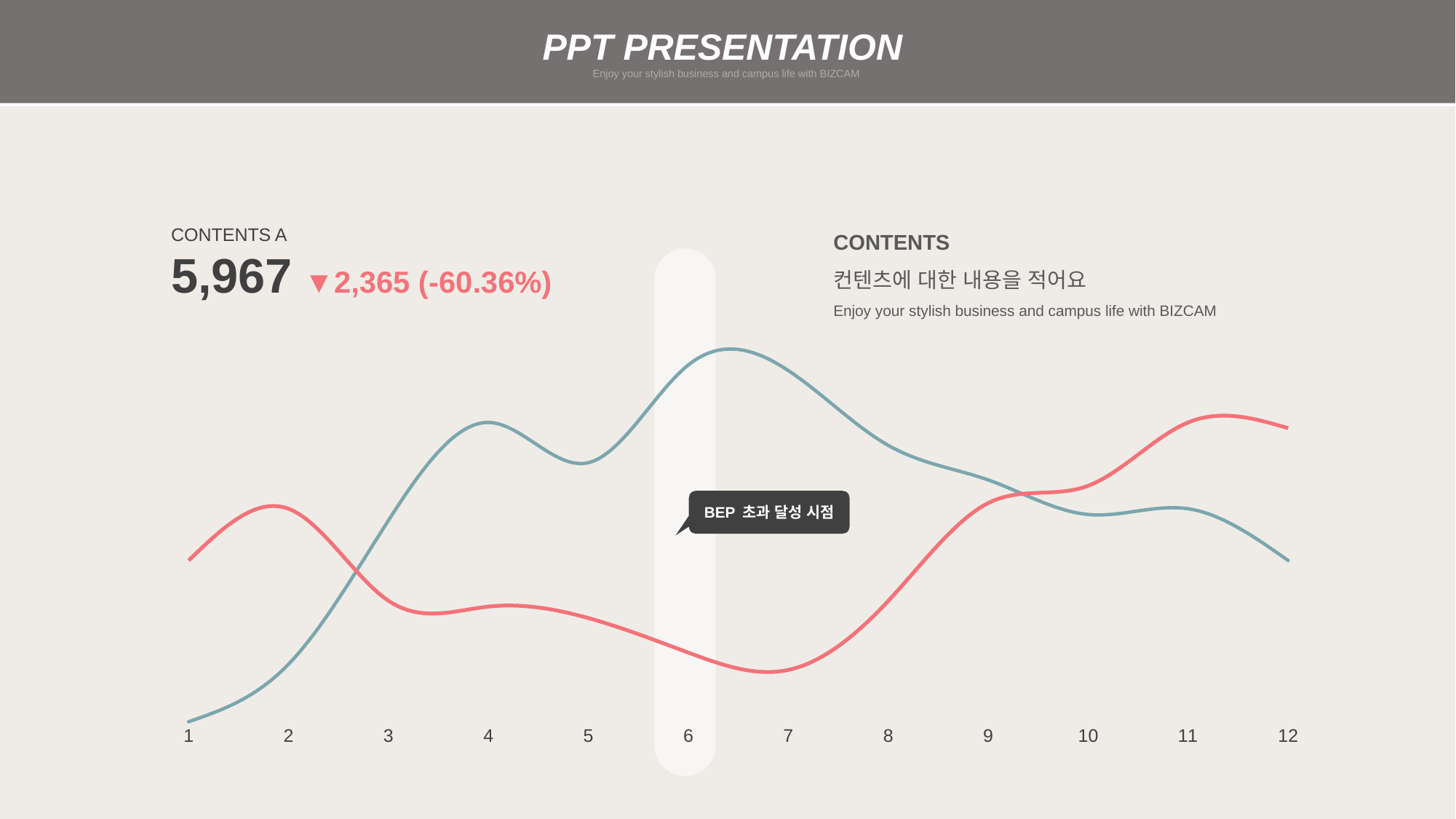

PPT PRESENTATION
Enjoy your stylish business and campus life with BIZCAM
CONTENTS A
5,967 ▼2,365 (-60.36%)
CONTENTS
컨텐츠에 대한 내용을 적어요
Enjoy your stylish business and campus life with BIZCAM

### Chart

| Category | 계열 1 | 계열 2 |
|---|---|---|
| 1 | 0.0 | 2.8 |
| 2 | 1.0 | 3.7 |
| 3 | 3.5 | 2.1 |
| 4 | 5.2 | 2.0 |
| 5 | 4.5 | 1.8 |
| 6 | 6.2 | 1.2 |
| 7 | 6.1 | 0.9 |
| 8 | 4.8 | 2.1 |
| 9 | 4.2 | 3.8 |
| 10 | 3.6 | 4.1 |
| 11 | 3.7 | 5.2 |
| 12 | 2.8 | 5.1 |
BEP 초과 달성 시점